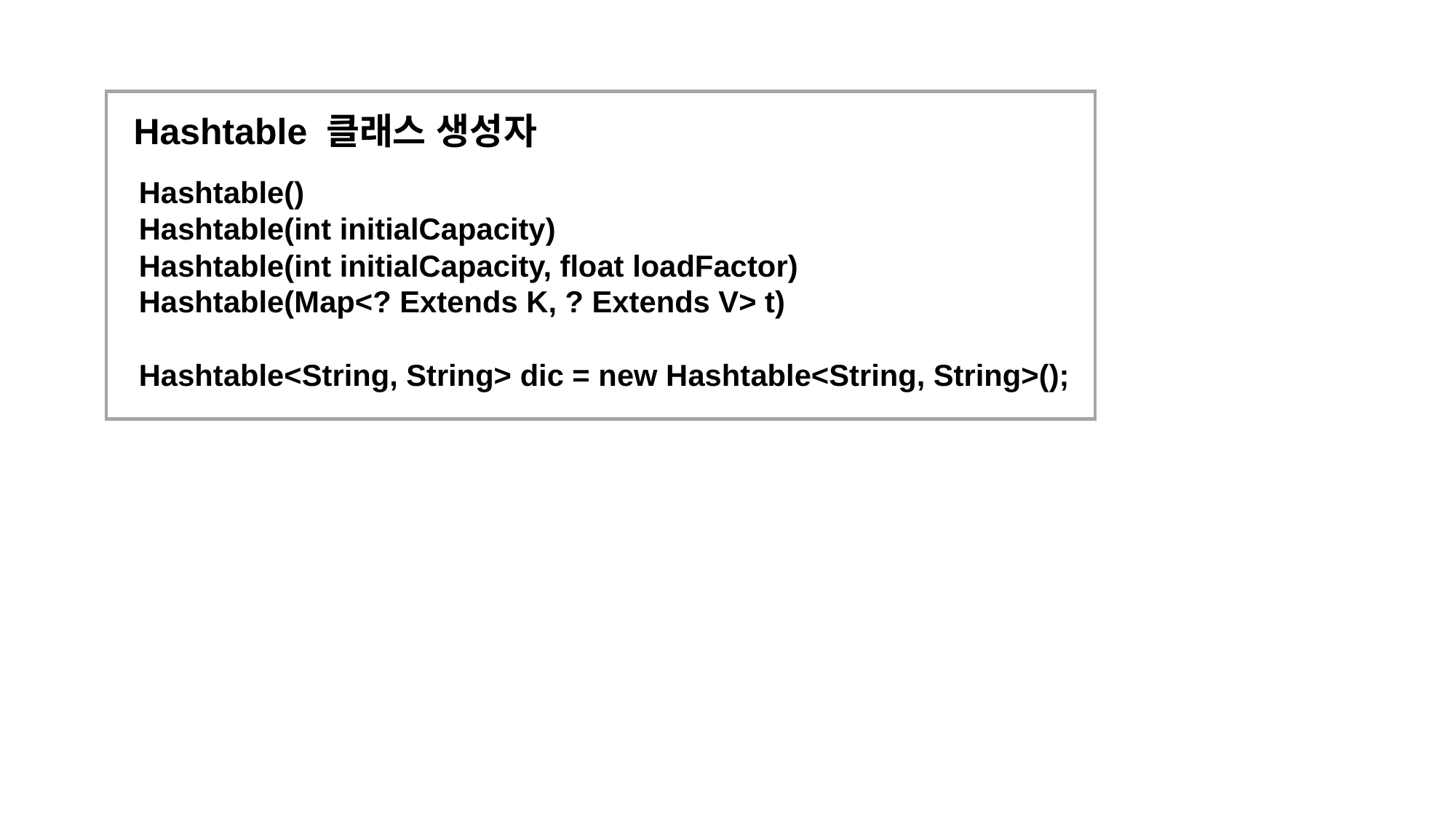

Hashtable 클래스 생성자
Hashtable()
Hashtable(int initialCapacity)
Hashtable(int initialCapacity, float loadFactor)
Hashtable(Map<? Extends K, ? Extends V> t)

Hashtable<String, String> dic = new Hashtable<String, String>();